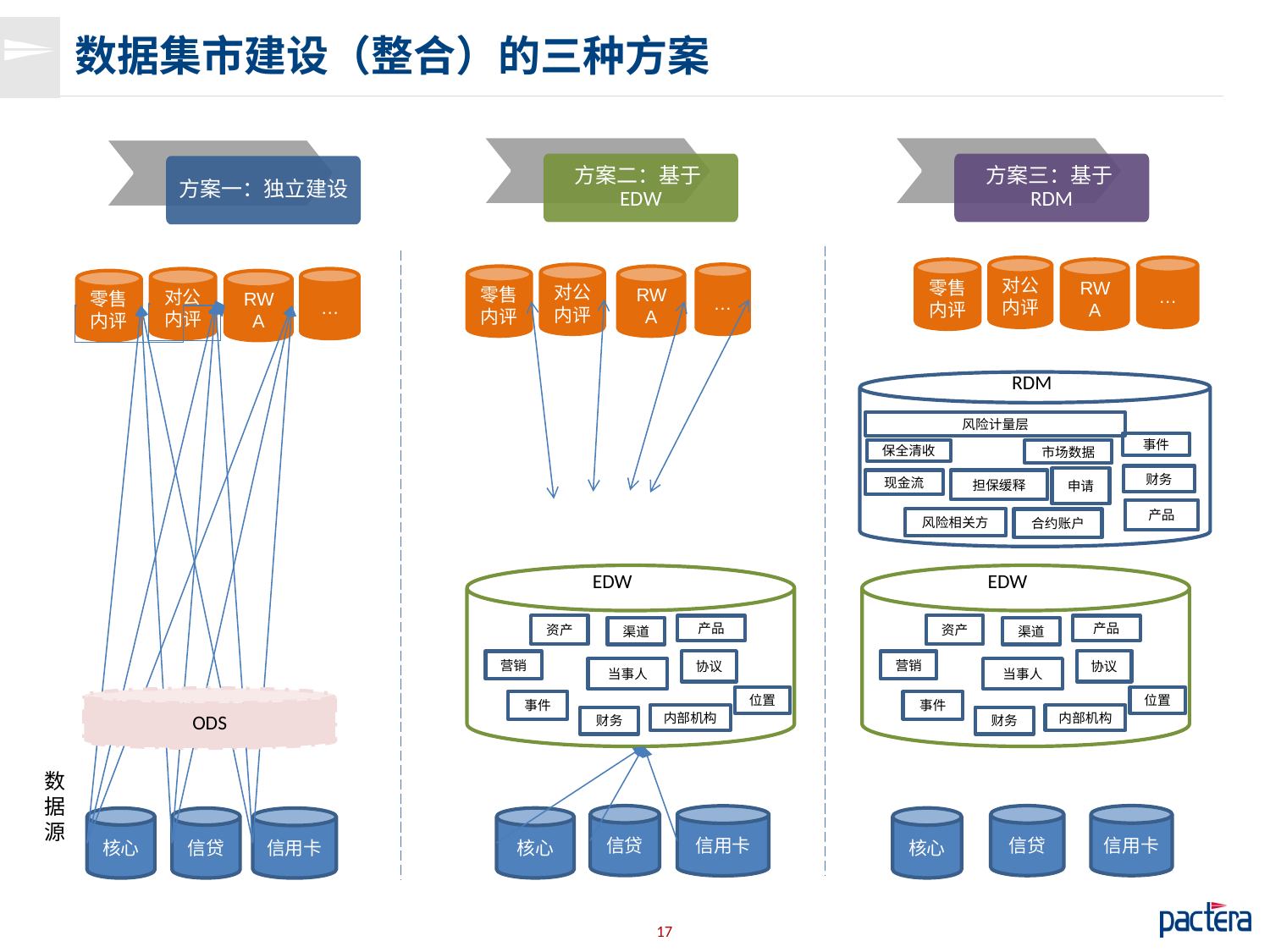

# 数据集市建设（整合）的三种方案

方案二：基于EDW
方案三：基于RDM
方案一：独立建设
对公
内评
…
零售
内评
RWA
对公
内评
…
零售
内评
RWA
对公
内评
…
零售
内评
RWA
RDM

风险计量层
事件
市场数据
保全清收
财务
申请
现金流
担保缓释
产品
风险相关方
合约账户
EDW
EDW

资产
资产
产品
产品
渠道
渠道
协议
协议
营销
营销
当事人
当事人
位置
位置
ODS
事件
事件
内部机构
内部机构
财务
财务
数据源
信贷
信贷
信用卡
信用卡
核心
核心
核心
信贷
信用卡
17